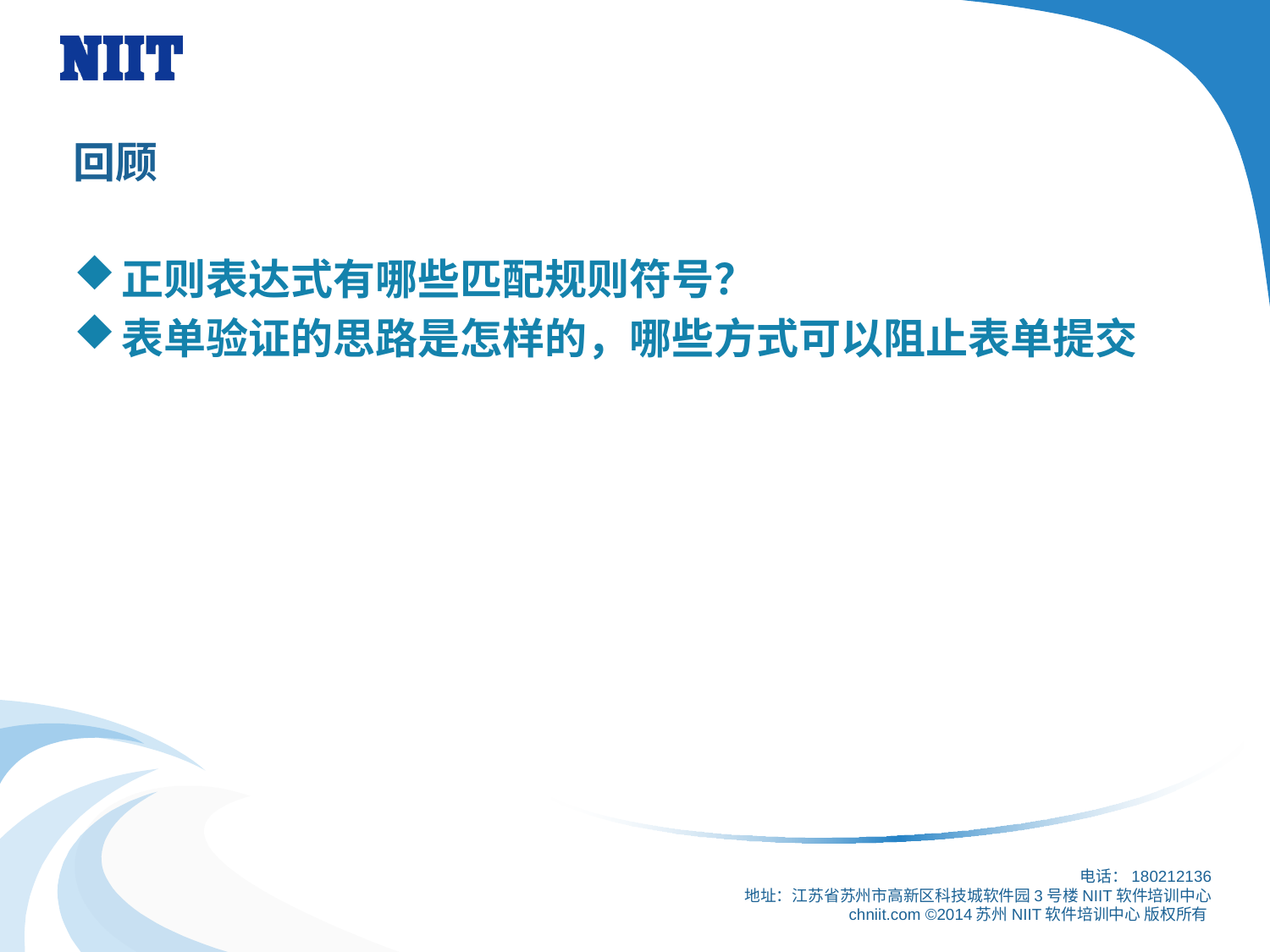

# 回顾
正则表达式有哪些匹配规则符号？
表单验证的思路是怎样的，哪些方式可以阻止表单提交